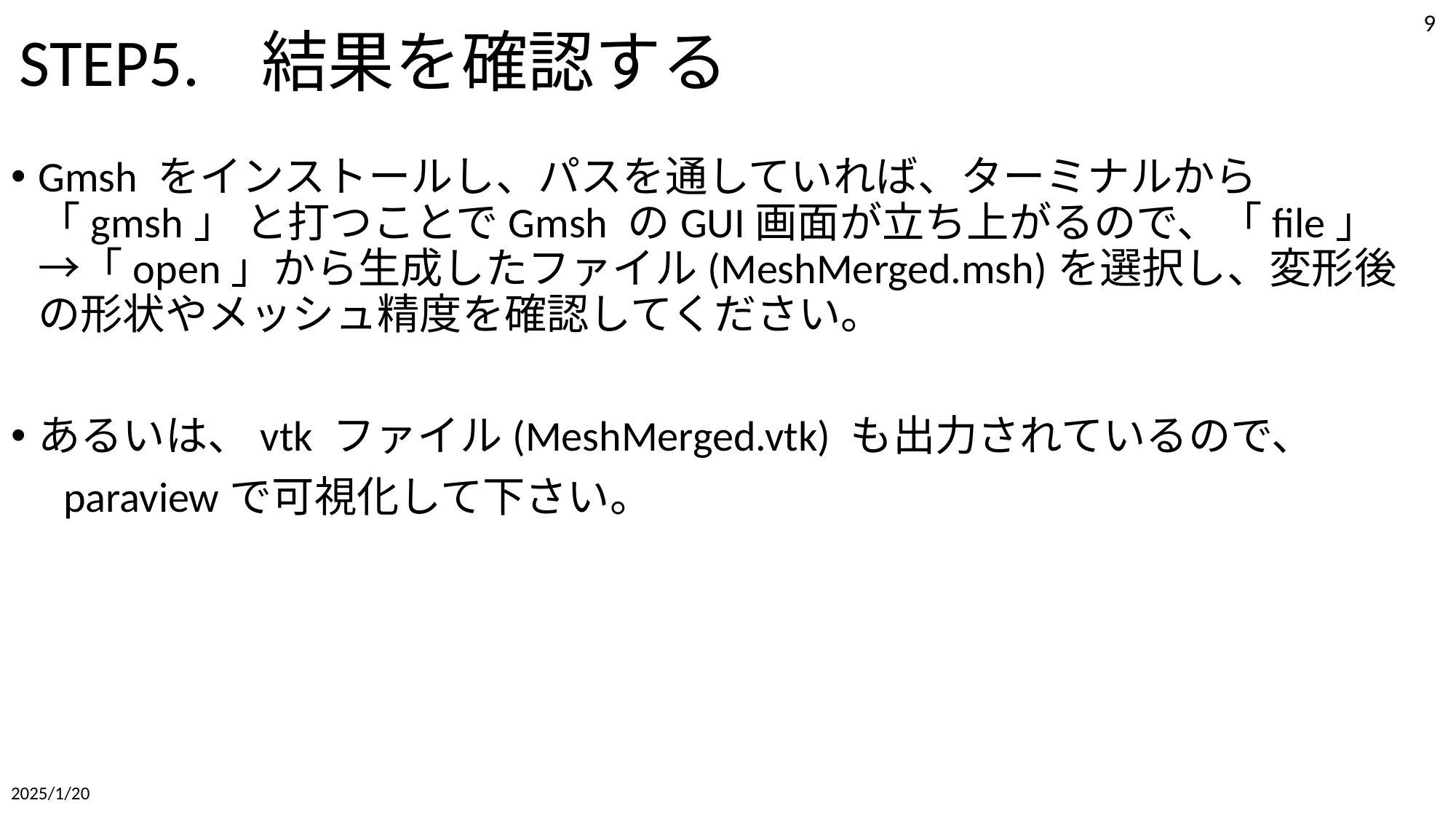

9
# STEP5.   結果を確認する
Gmsh をインストールし、パスを通していれば、ターミナルから 「gmsh」 と打つことでGmsh のGUI画面が立ち上がるので、「file」→「open」から生成したファイル(MeshMerged.msh)を選択し、変形後の形状やメッシュ精度を確認してください。

あるいは、vtk ファイル(MeshMerged.vtk) も出力されているので、
　paraviewで可視化して下さい。
2025/1/20